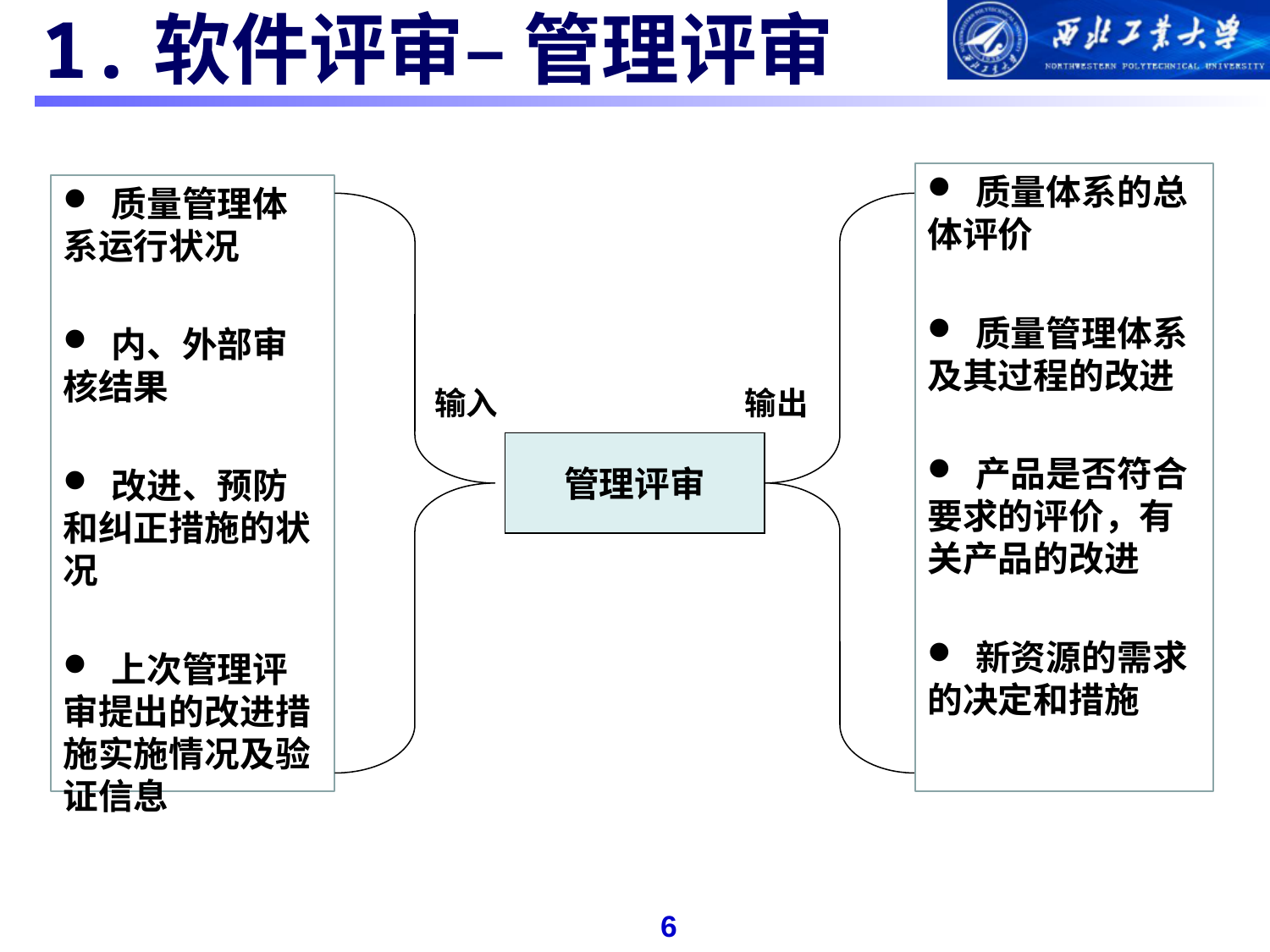

#
1.软件评审– 管理评审
 质量体系的总体评价

 质量管理体系及其过程的改进

 产品是否符合要求的评价，有关产品的改进

 新资源的需求的决定和措施
 质量管理体系运行状况

 内、外部审核结果

 改进、预防和纠正措施的状况

 上次管理评审提出的改进措施实施情况及验证信息

输入
输出
管理评审